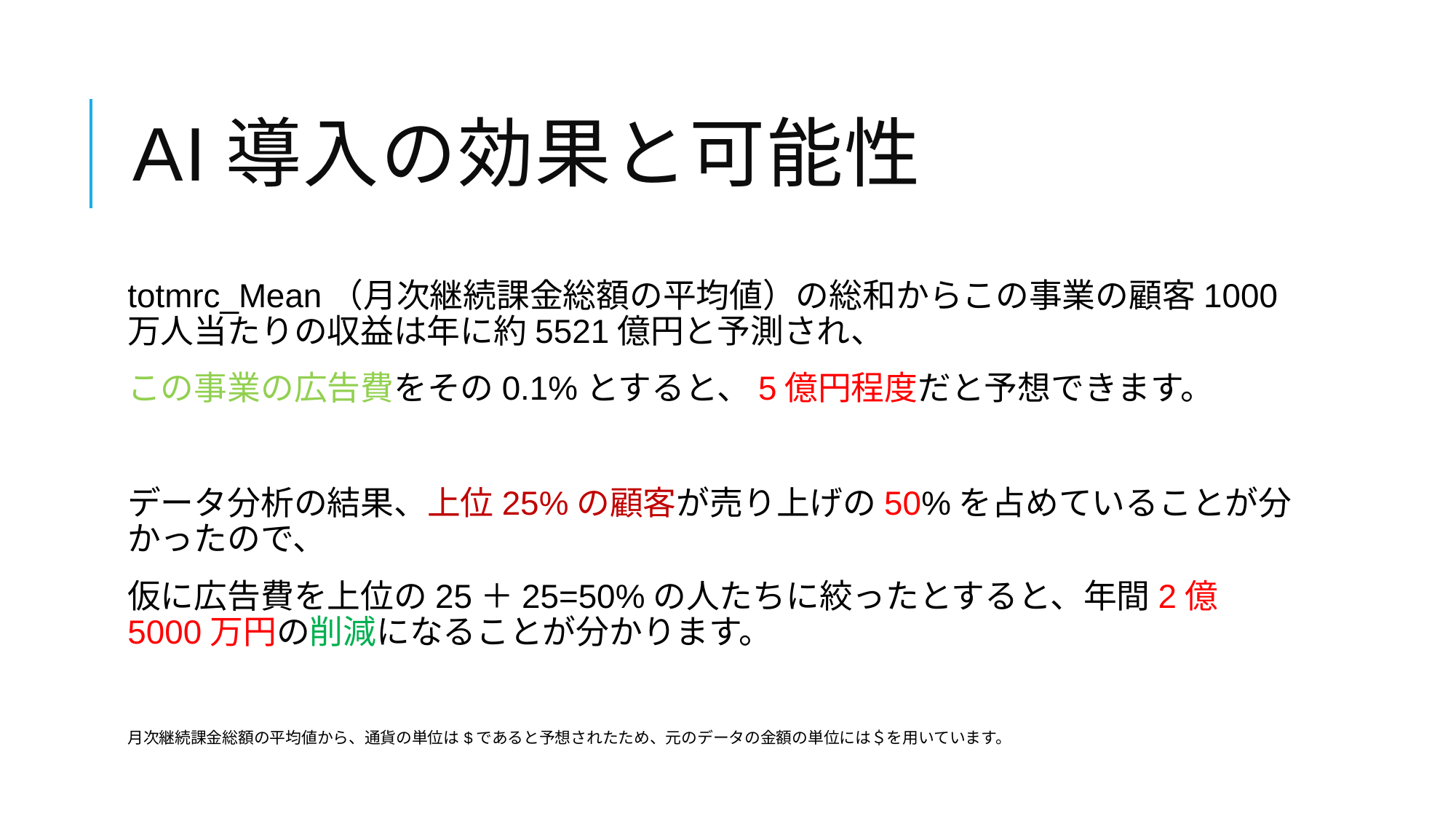

# AI導入の効果と可能性
totmrc_Mean（月次継続課金総額の平均値）の総和からこの事業の顧客1000万人当たりの収益は年に約5521億円と予測され、
この事業の広告費をその0.1%とすると、5億円程度だと予想できます。

データ分析の結果、上位25%の顧客が売り上げの50%を占めていることが分かったので、
仮に広告費を上位の25＋25=50%の人たちに絞ったとすると、年間2億5000万円の削減になることが分かります。

月次継続課金総額の平均値から、通貨の単位は$であると予想されたため、元のデータの金額の単位には＄を用いています。